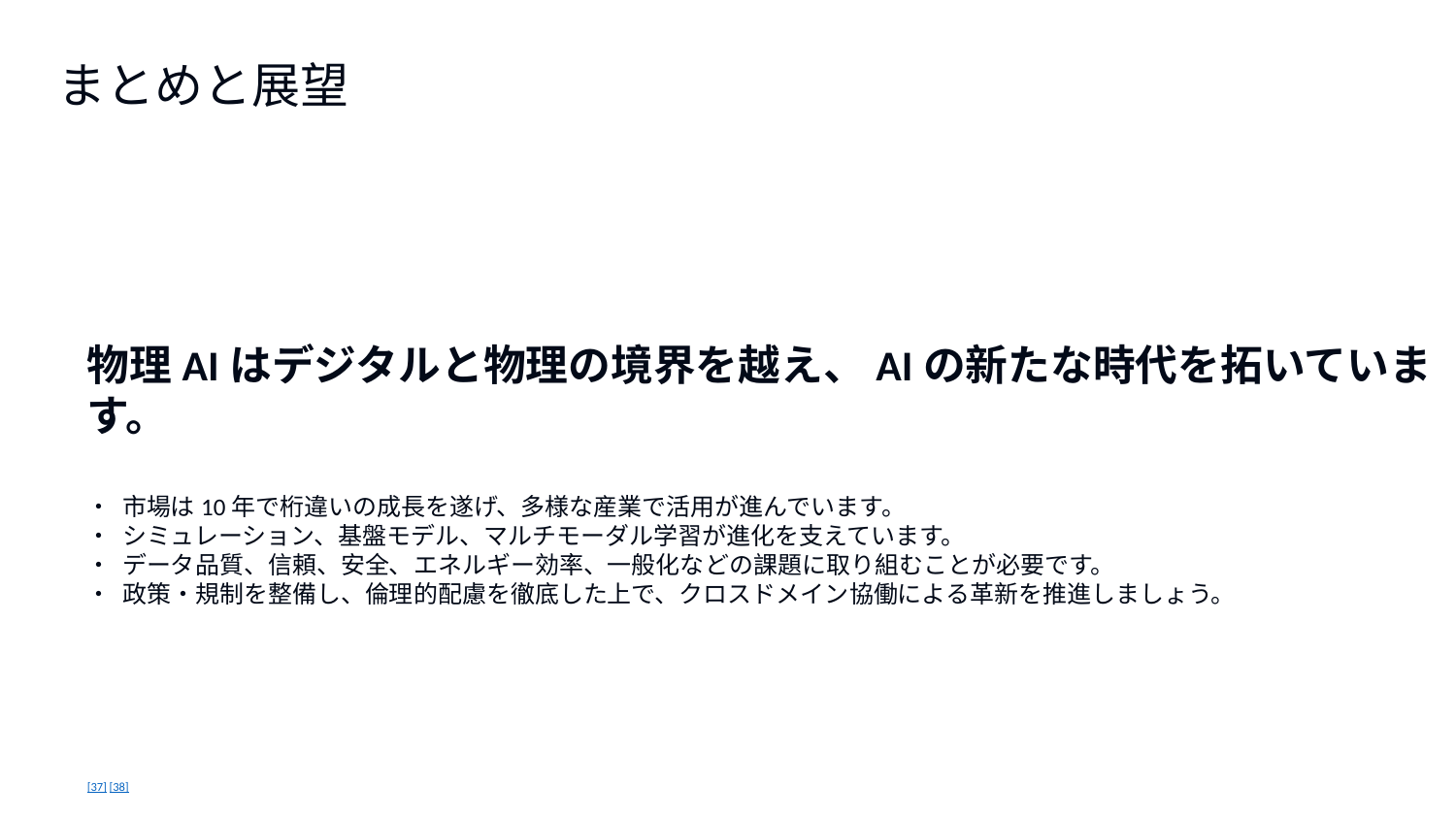

まとめと展望
物理AIはデジタルと物理の境界を越え、AIの新たな時代を拓いています。

• 市場は10年で桁違いの成長を遂げ、多様な産業で活用が進んでいます。
• シミュレーション、基盤モデル、マルチモーダル学習が進化を支えています。
• データ品質、信頼、安全、エネルギー効率、一般化などの課題に取り組むことが必要です。
• 政策・規制を整備し、倫理的配慮を徹底した上で、クロスドメイン協働による革新を推進しましょう。
[37] [38]